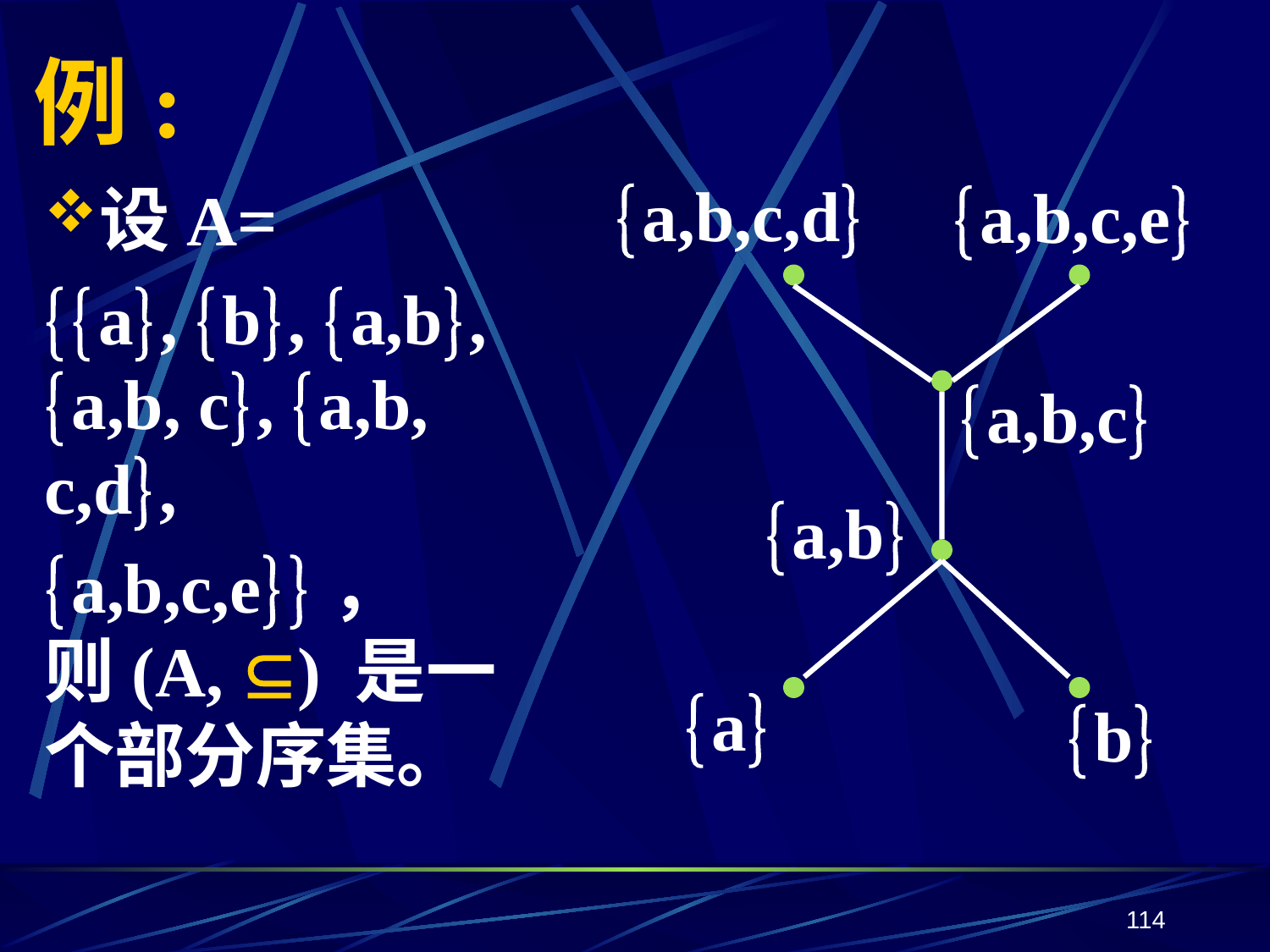

# 例:
{a,b,c,d}
{a,b,c,e}

{a,b,c}

{a,b}

{a}
{b}

设A=
{{a}, {b}, {a,b}, {a,b, c}, {a,b, c,d},
{a,b,c,e}}，
则(A, ⊆) 是一个部分序集。

114